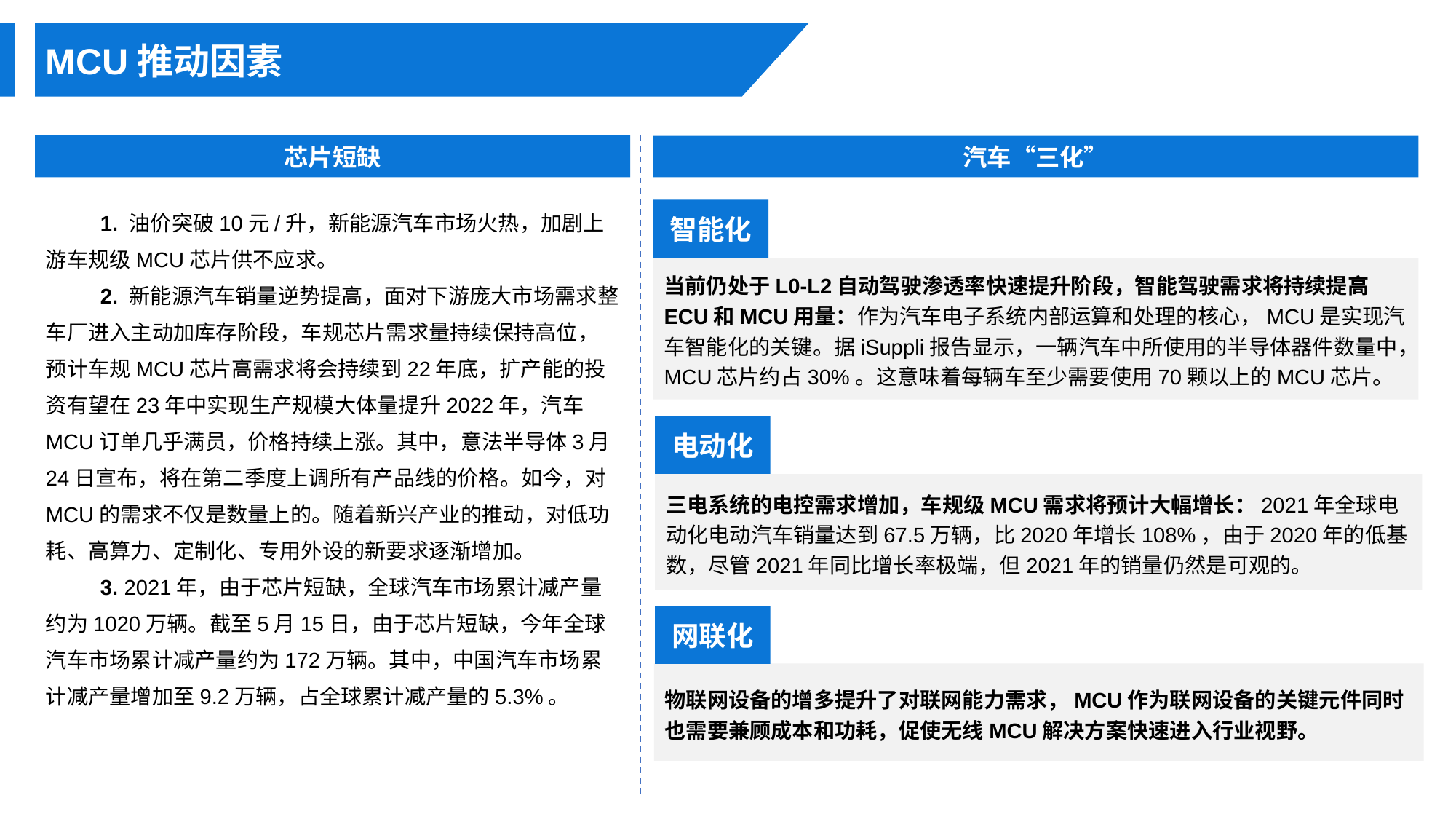

MCU推动因素
芯片短缺
汽车“三化”
1. 油价突破10元/升，新能源汽车市场火热，加剧上游车规级MCU芯片供不应求。
2. 新能源汽车销量逆势提高，面对下游庞大市场需求整车厂进入主动加库存阶段，车规芯片需求量持续保持高位，预计车规MCU芯片高需求将会持续到22年底，扩产能的投资有望在23年中实现生产规模大体量提升2022年，汽车MCU订单几乎满员，价格持续上涨。其中，意法半导体3月24日宣布，将在第二季度上调所有产品线的价格。如今，对MCU的需求不仅是数量上的。随着新兴产业的推动，对低功耗、高算力、定制化、专用外设的新要求逐渐增加。
3. 2021年，由于芯片短缺，全球汽车市场累计减产量约为1020万辆。截至5月15日，由于芯片短缺，今年全球汽车市场累计减产量约为172万辆。其中，中国汽车市场累计减产量增加至9.2万辆，占全球累计减产量的5.3%。
智能化
当前仍处于L0-L2自动驾驶渗透率快速提升阶段，智能驾驶需求将持续提高ECU和MCU用量：作为汽车电子系统内部运算和处理的核心，MCU是实现汽车智能化的关键。据iSuppli报告显示，一辆汽车中所使用的半导体器件数量中，MCU芯片约占30%。这意味着每辆车至少需要使用70颗以上的MCU芯片。
电动化
三电系统的电控需求增加，车规级MCU需求将预计大幅增长：2021年全球电动化电动汽车销量达到67.5万辆，比2020年增长108%，由于2020年的低基数，尽管2021年同比增长率极端，但2021年的销量仍然是可观的。
网联化
物联网设备的增多提升了对联网能力需求，MCU作为联网设备的关键元件同时也需要兼顾成本和功耗，促使无线MCU解决方案快速进入行业视野。